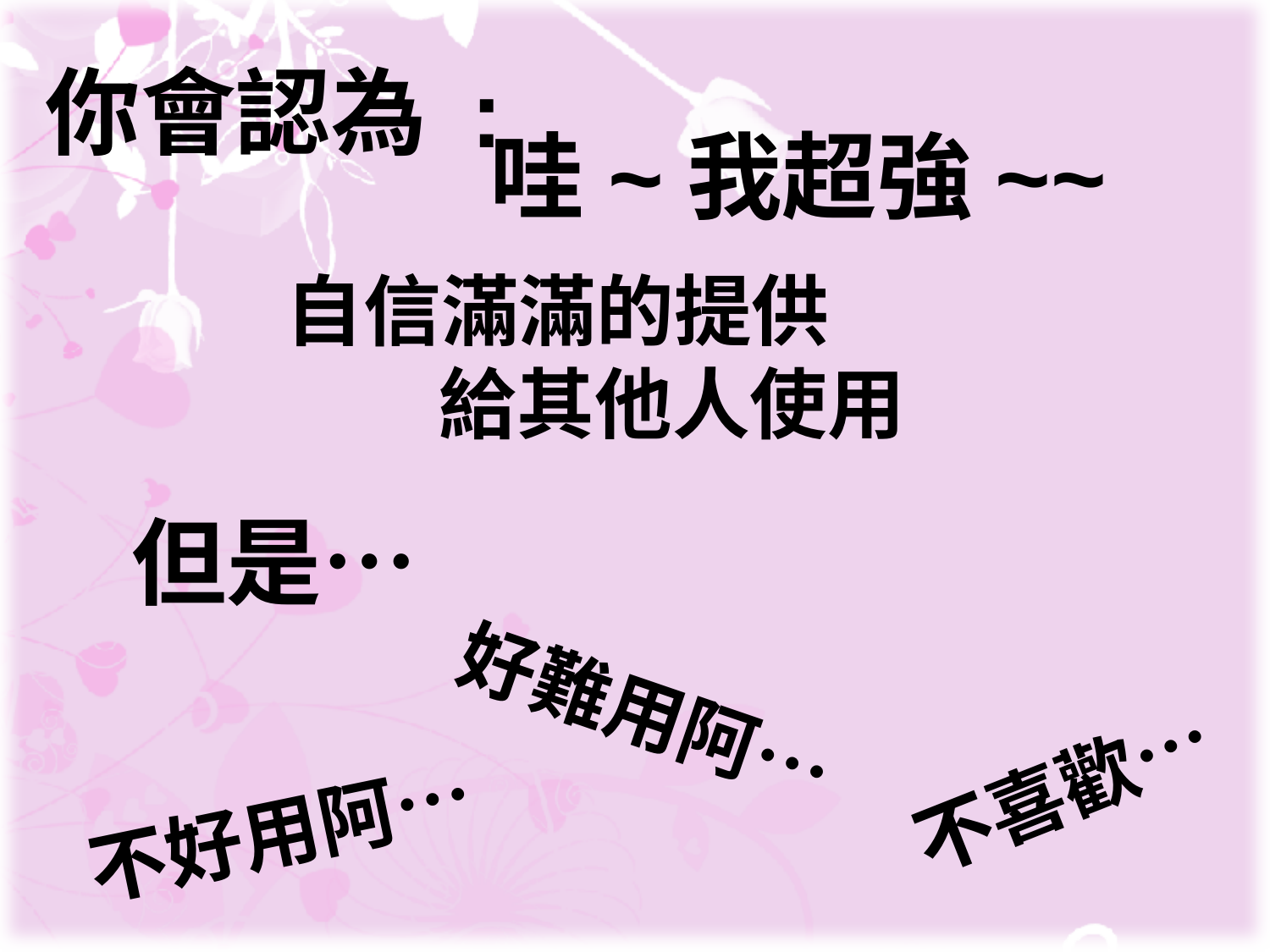

你會認為 :
哇~我超強~~
自信滿滿的提供
            給其他人使用
但是…
好難用阿…
不喜歡…
不好用阿…